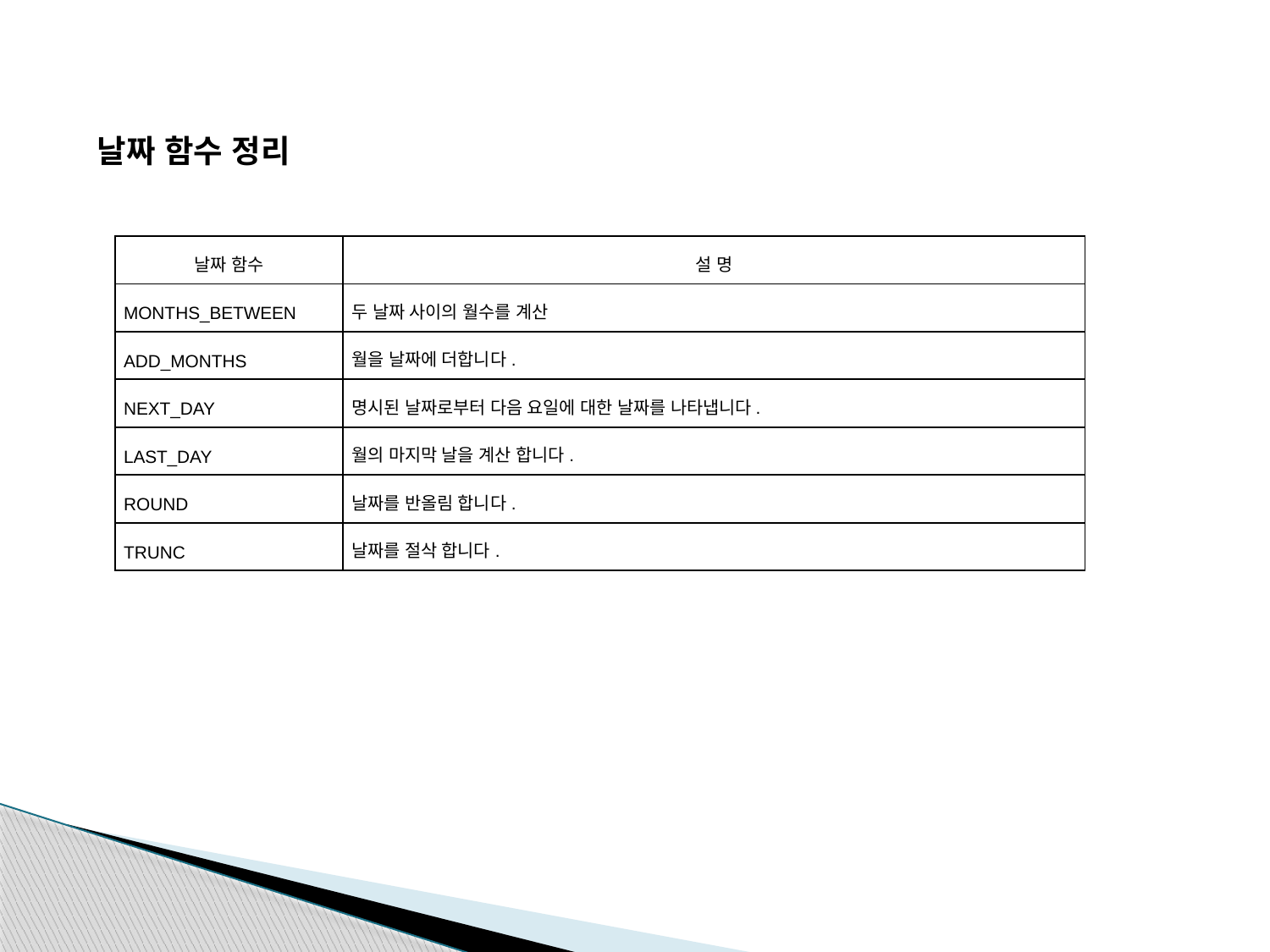

날짜 함수 정리
| 날짜 함수 | 설 명 |
| --- | --- |
| MONTHS\_BETWEEN | 두 날짜 사이의 월수를 계산 |
| ADD\_MONTHS | 월을 날짜에 더합니다. |
| NEXT\_DAY | 명시된 날짜로부터 다음 요일에 대한 날짜를 나타냅니다. |
| LAST\_DAY | 월의 마지막 날을 계산 합니다. |
| ROUND | 날짜를 반올림 합니다. |
| TRUNC | 날짜를 절삭 합니다. |